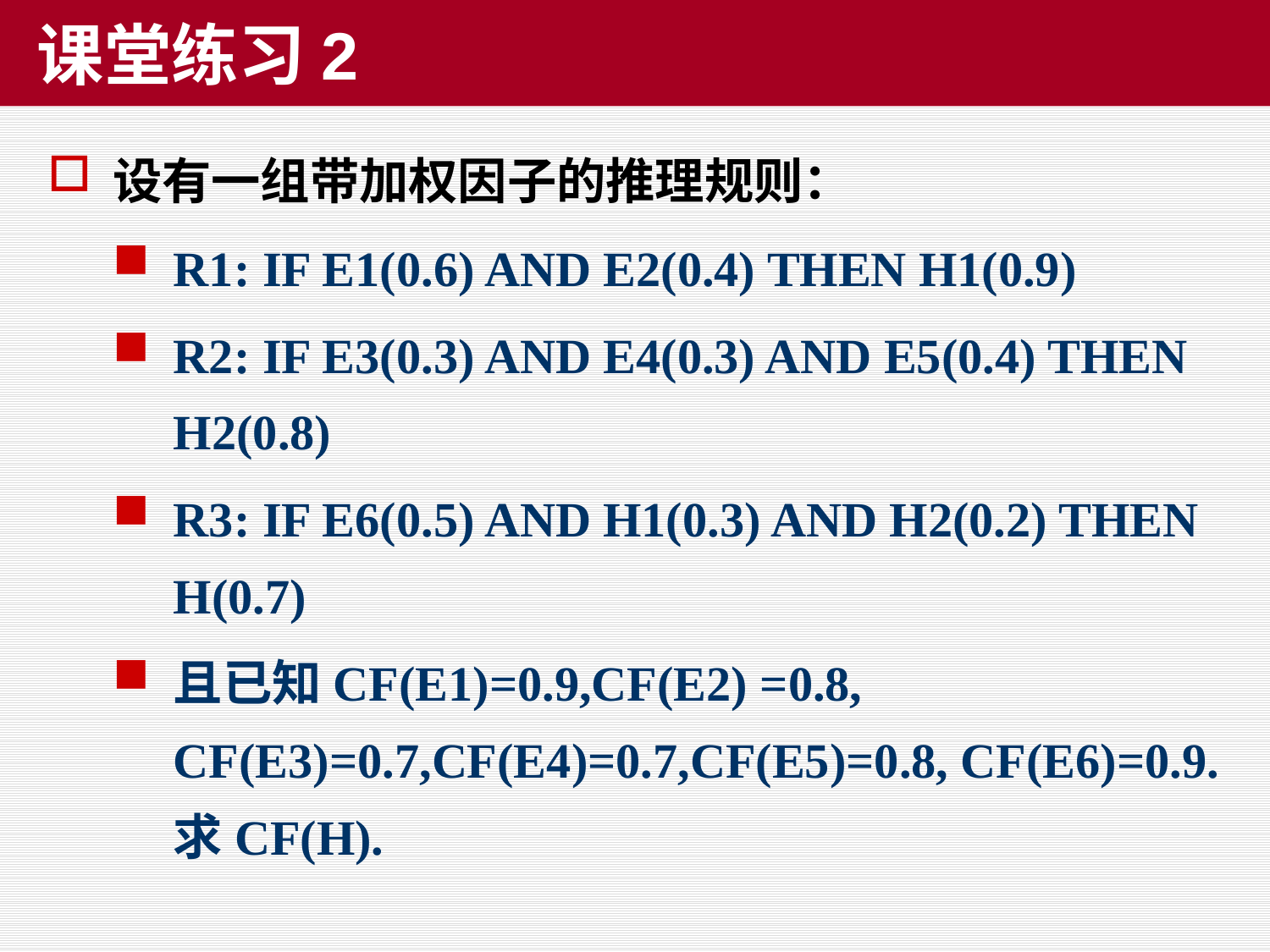

# 课堂练习2
设有一组带加权因子的推理规则：
R1: IF E1(0.6) AND E2(0.4) THEN H1(0.9)
R2: IF E3(0.3) AND E4(0.3) AND E5(0.4) THEN H2(0.8)
R3: IF E6(0.5) AND H1(0.3) AND H2(0.2) THEN H(0.7)
且已知CF(E1)=0.9,CF(E2) =0.8, CF(E3)=0.7,CF(E4)=0.7,CF(E5)=0.8, CF(E6)=0.9. 求CF(H).